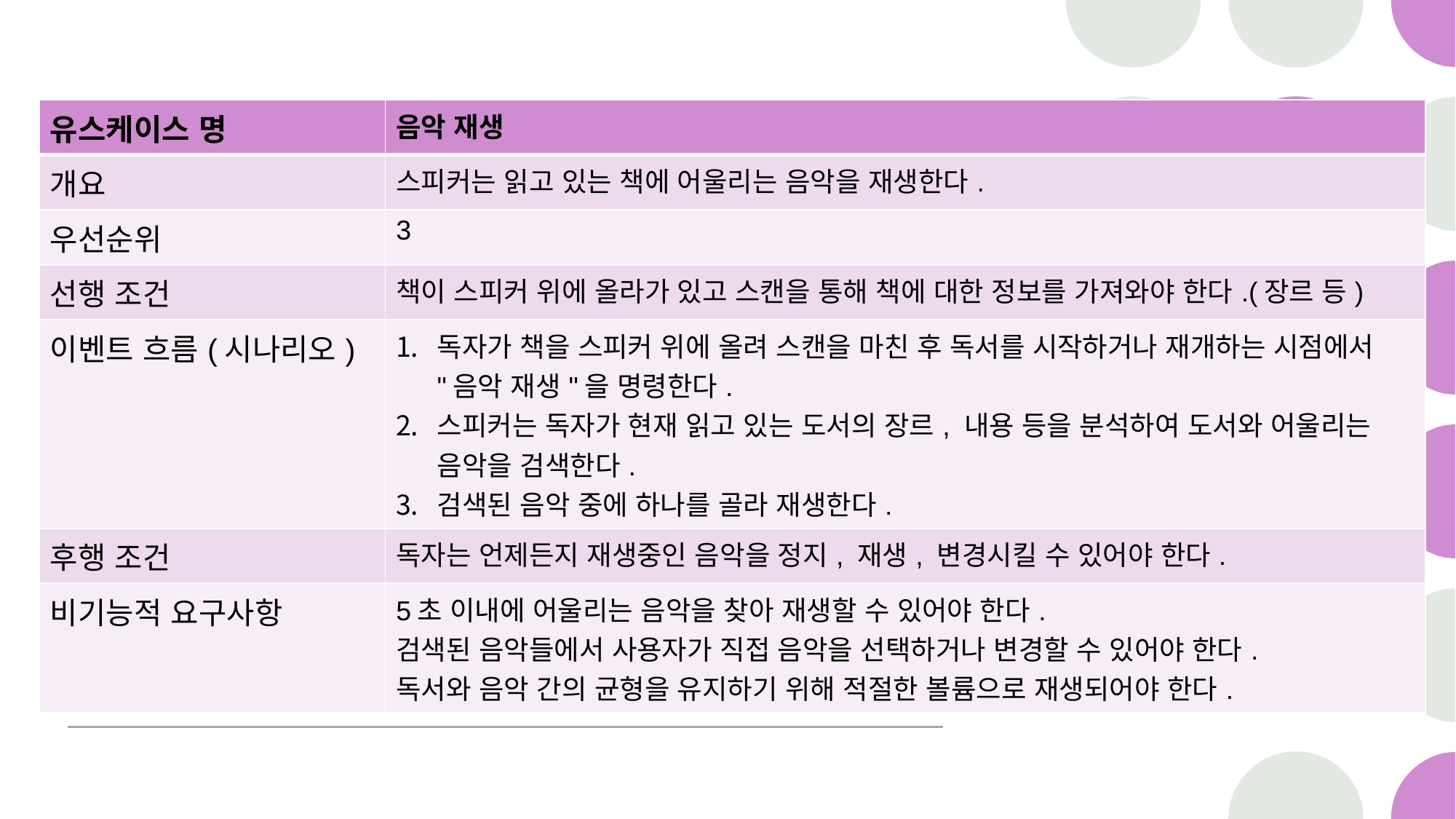

| 유스케이스 명 | 음악 재생 |
| --- | --- |
| 개요 | 스피커는 읽고 있는 책에 어울리는 음악을 재생한다. |
| 우선순위 | 3 |
| 선행 조건 | 책이 스피커 위에 올라가 있고 스캔을 통해 책에 대한 정보를 가져와야 한다.(장르 등) |
| 이벤트 흐름(시나리오) | 독자가 책을 스피커 위에 올려 스캔을 마친 후 독서를 시작하거나 재개하는 시점에서 "음악 재생"을 명령한다. 스피커는 독자가 현재 읽고 있는 도서의 장르, 내용 등을 분석하여 도서와 어울리는 음악을 검색한다. 검색된 음악 중에 하나를 골라 재생한다. |
| 후행 조건 | 독자는 언제든지 재생중인 음악을 정지, 재생, 변경시킬 수 있어야 한다. |
| 비기능적 요구사항 | 5초 이내에 어울리는 음악을 찾아 재생할 수 있어야 한다. 검색된 음악들에서 사용자가 직접 음악을 선택하거나 변경할 수 있어야 한다. 독서와 음악 간의 균형을 유지하기 위해 적절한 볼륨으로 재생되어야 한다. |